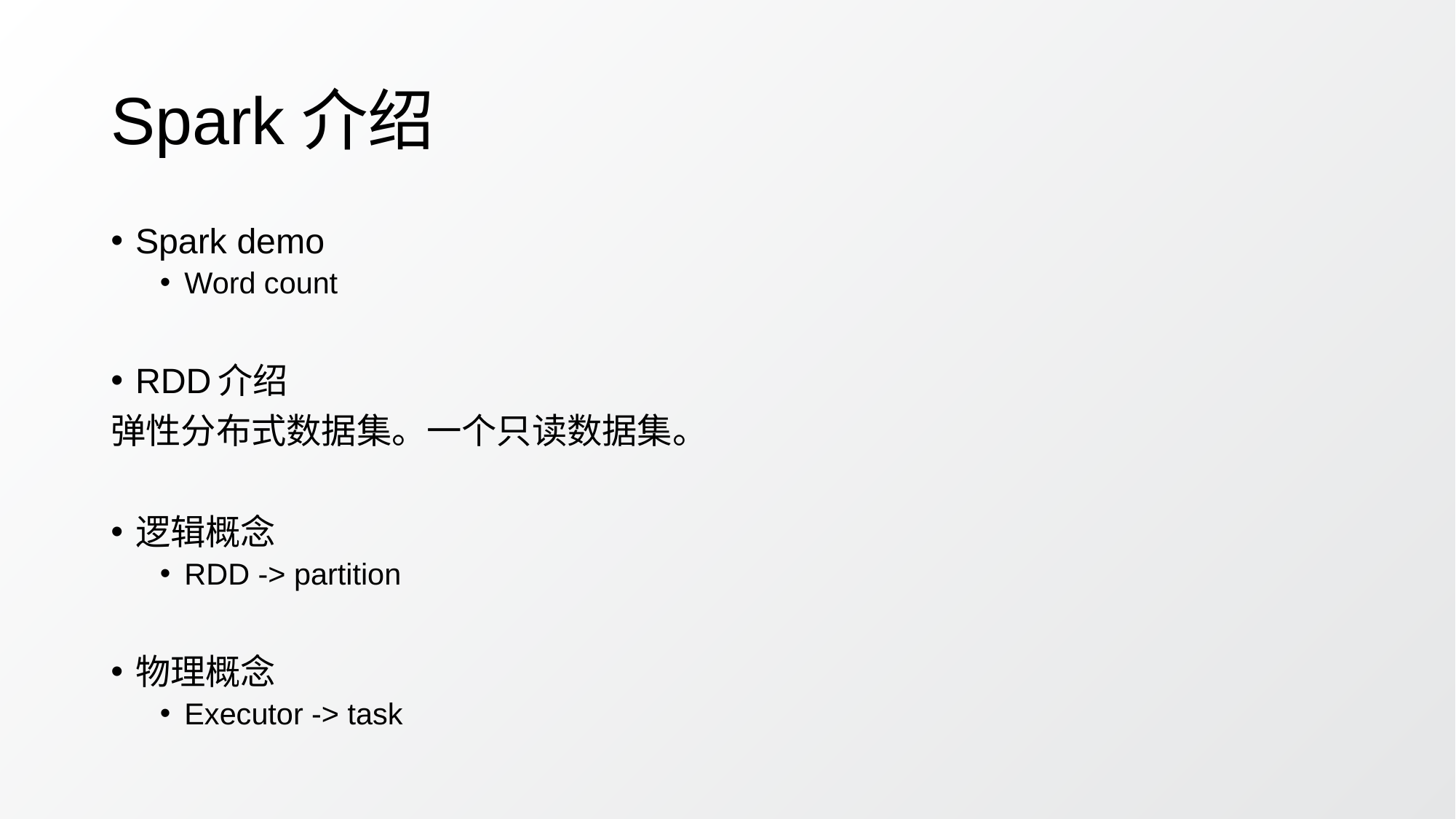

# Spark介绍
Spark demo
Word count

RDD介绍
弹性分布式数据集。一个只读数据集。

逻辑概念
RDD -> partition

物理概念
Executor -> task